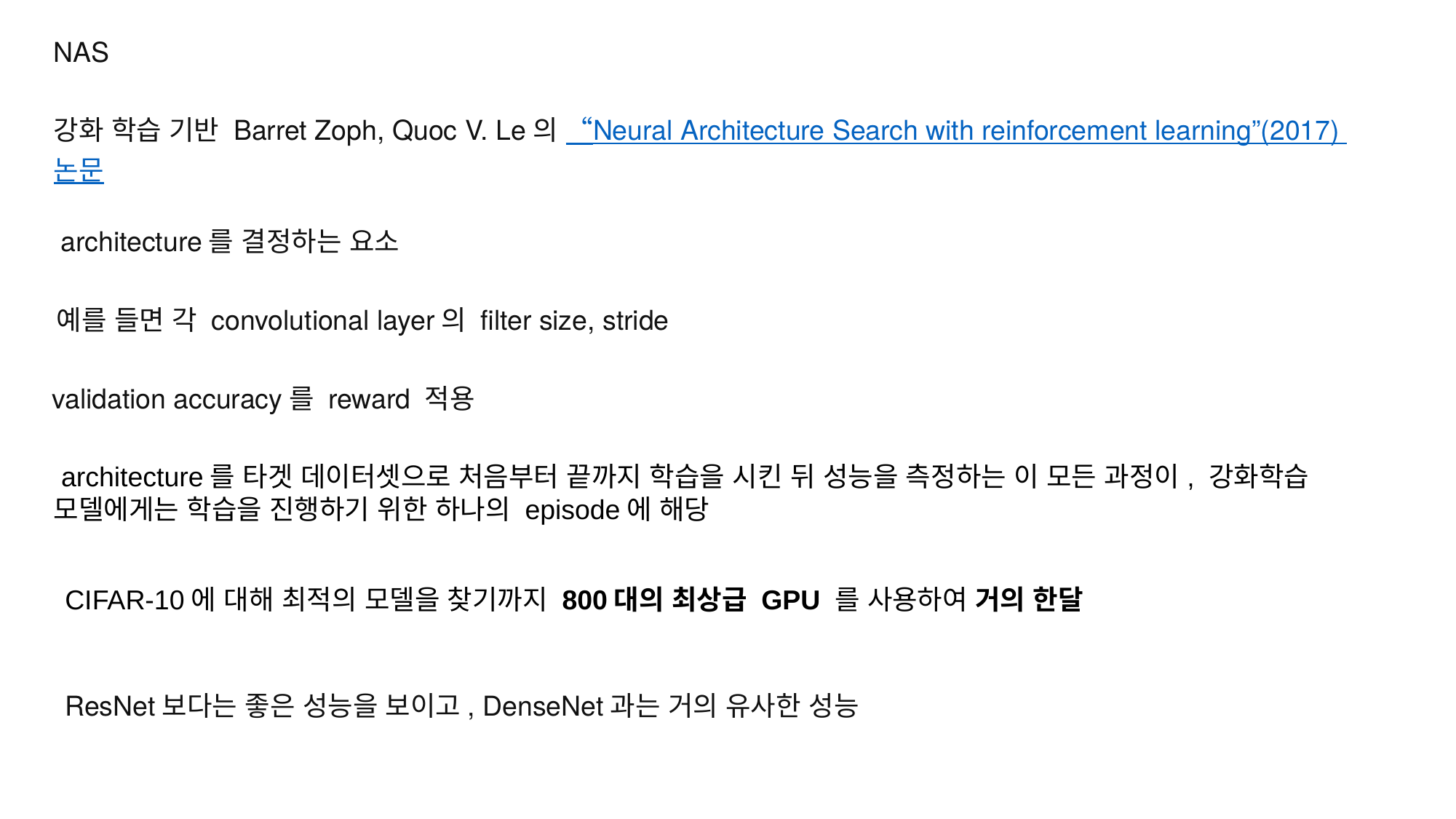

NAS
강화 학습 기반 Barret Zoph, Quoc V. Le의 “Neural Architecture Search with reinforcement learning”(2017) 논문
architecture를 결정하는 요소
예를 들면 각 convolutional layer의 filter size, stride
validation accuracy를 reward 적용
 architecture를 타겟 데이터셋으로 처음부터 끝까지 학습을 시킨 뒤 성능을 측정하는 이 모든 과정이, 강화학습 모델에게는 학습을 진행하기 위한 하나의 episode에 해당
CIFAR-10에 대해 최적의 모델을 찾기까지 800대의 최상급 GPU 를 사용하여 거의 한달
ResNet보다는 좋은 성능을 보이고, DenseNet과는 거의 유사한 성능